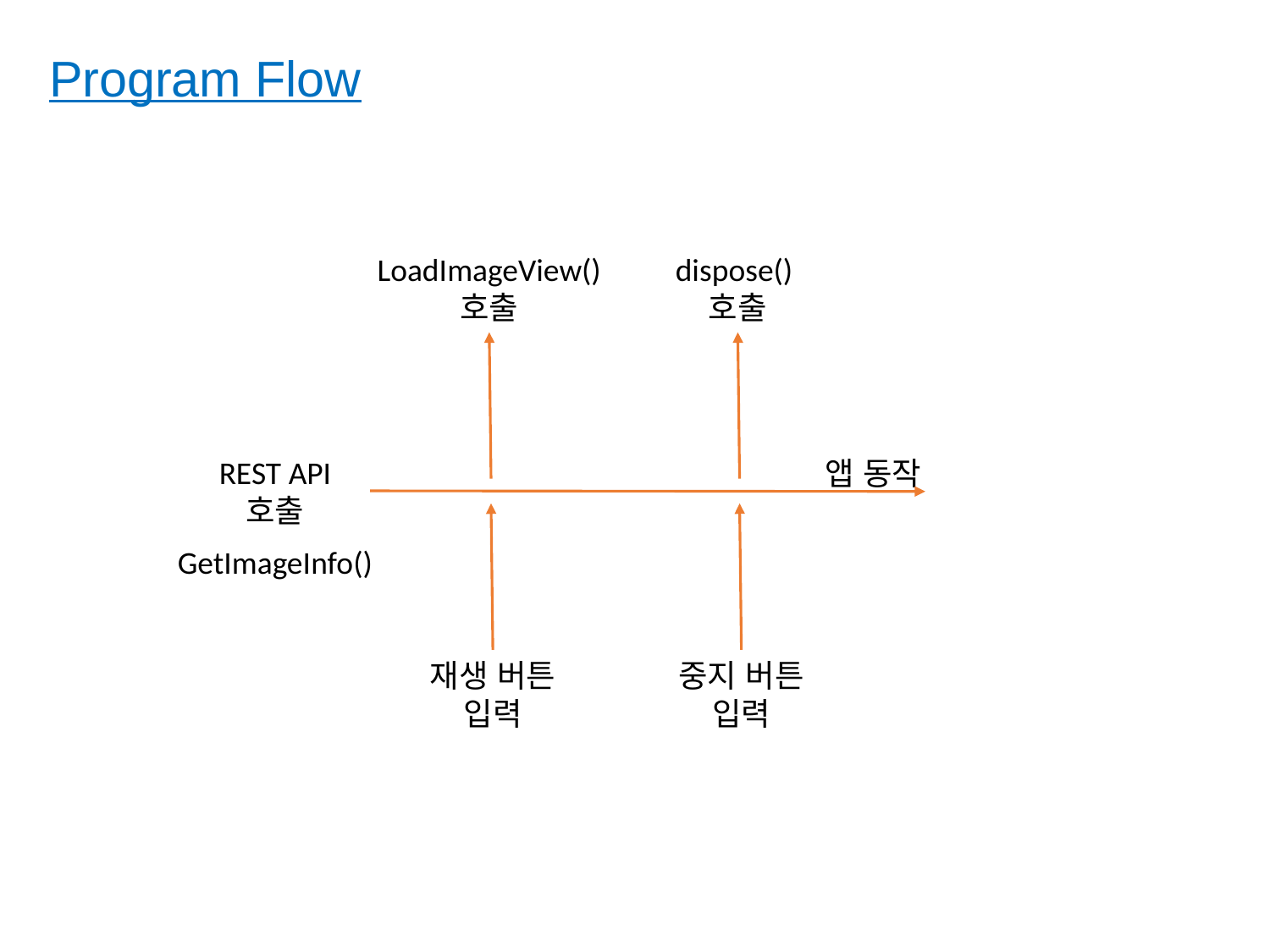

Program Flow
LoadImageView() 호출
dispose()
호출
REST API 호출
앱 동작
GetImageInfo()
재생 버튼 입력
중지 버튼
입력